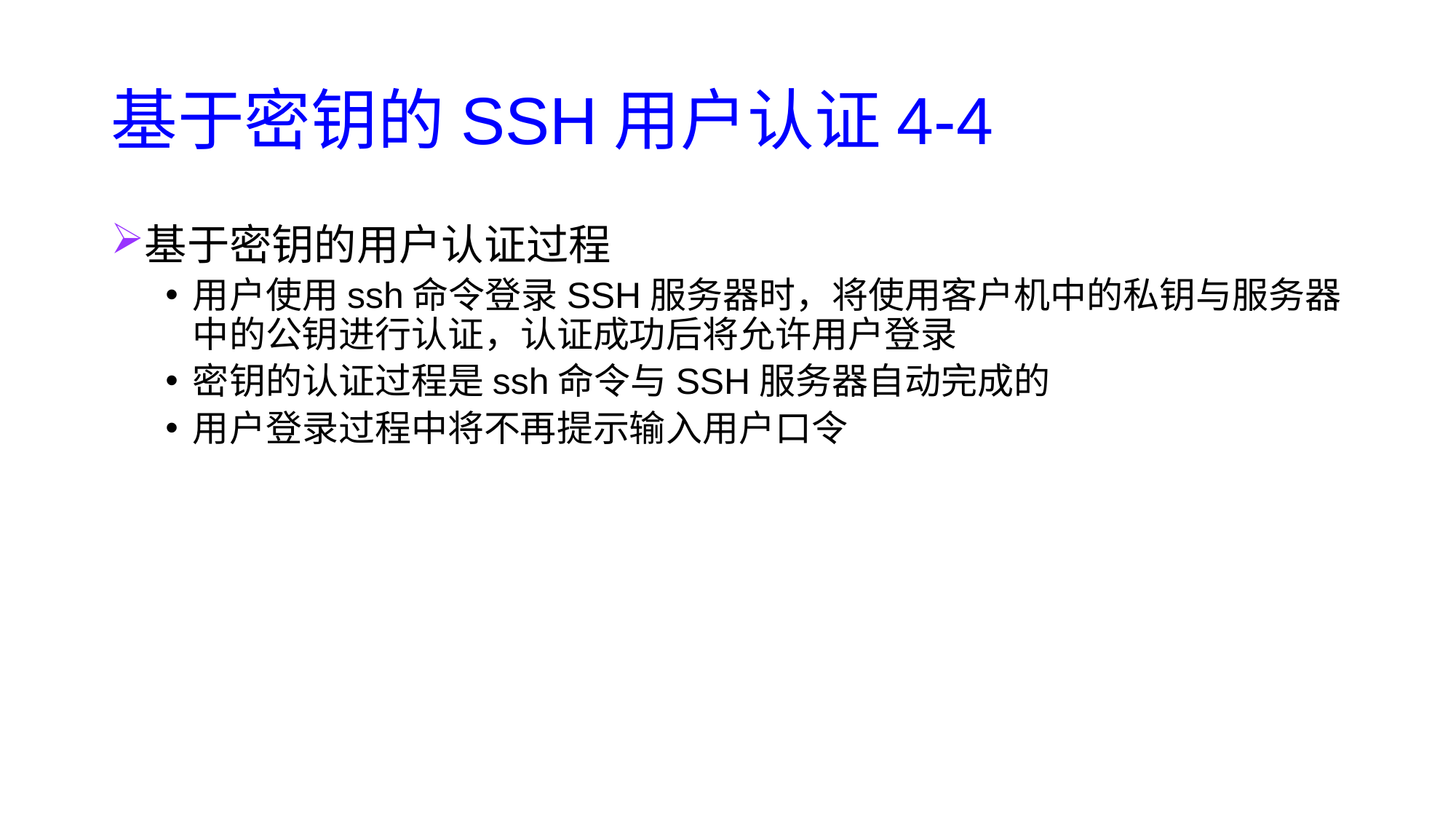

# 基于密钥的SSH用户认证4-4
基于密钥的用户认证过程
用户使用ssh命令登录SSH服务器时，将使用客户机中的私钥与服务器中的公钥进行认证，认证成功后将允许用户登录
密钥的认证过程是ssh命令与SSH服务器自动完成的
用户登录过程中将不再提示输入用户口令